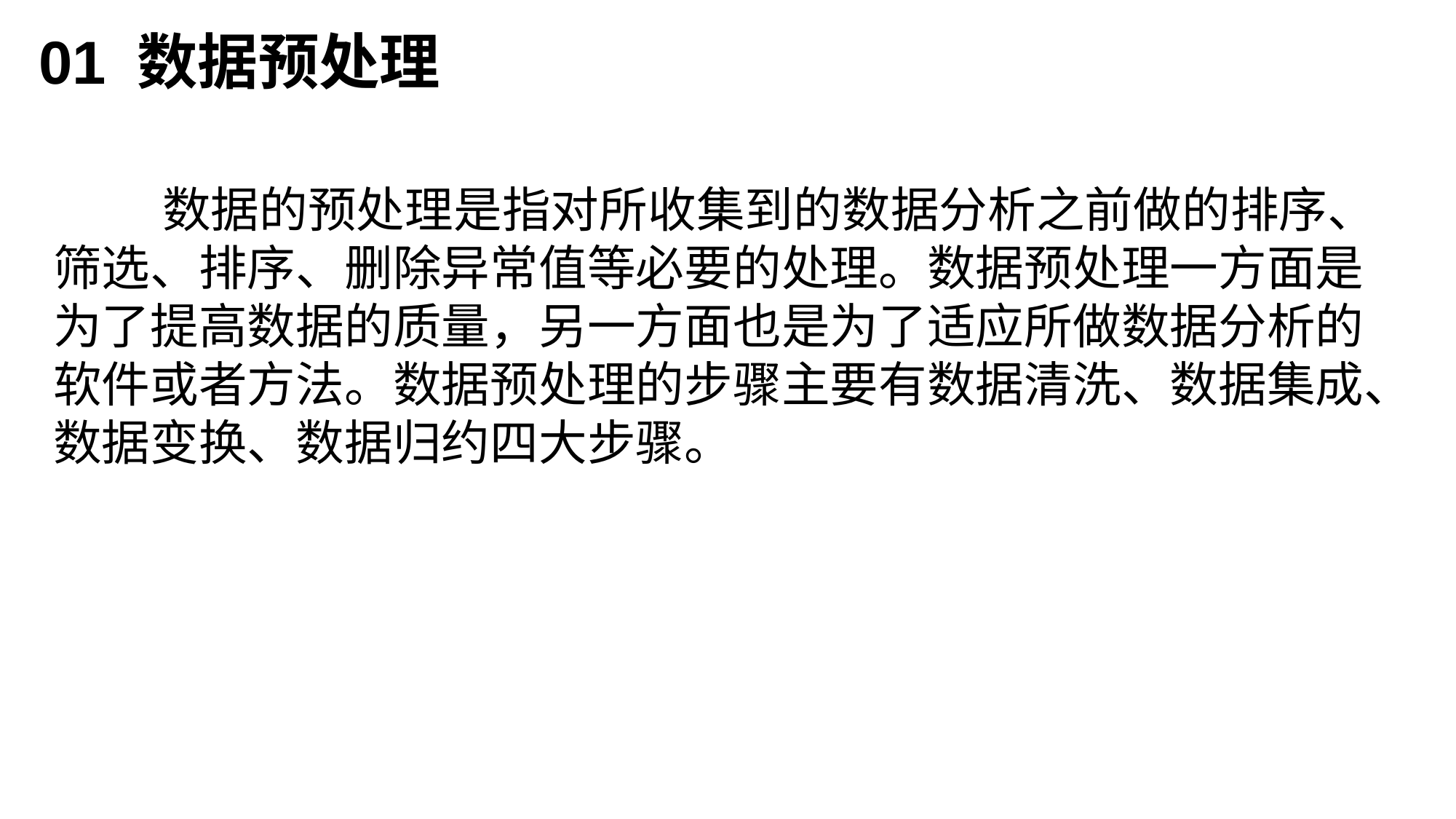

01 数据预处理
	数据的预处理是指对所收集到的数据分析之前做的排序、筛选、排序、删除异常值等必要的处理。数据预处理一方面是为了提高数据的质量，另一方面也是为了适应所做数据分析的软件或者方法。数据预处理的步骤主要有数据清洗、数据集成、数据变换、数据归约四大步骤。